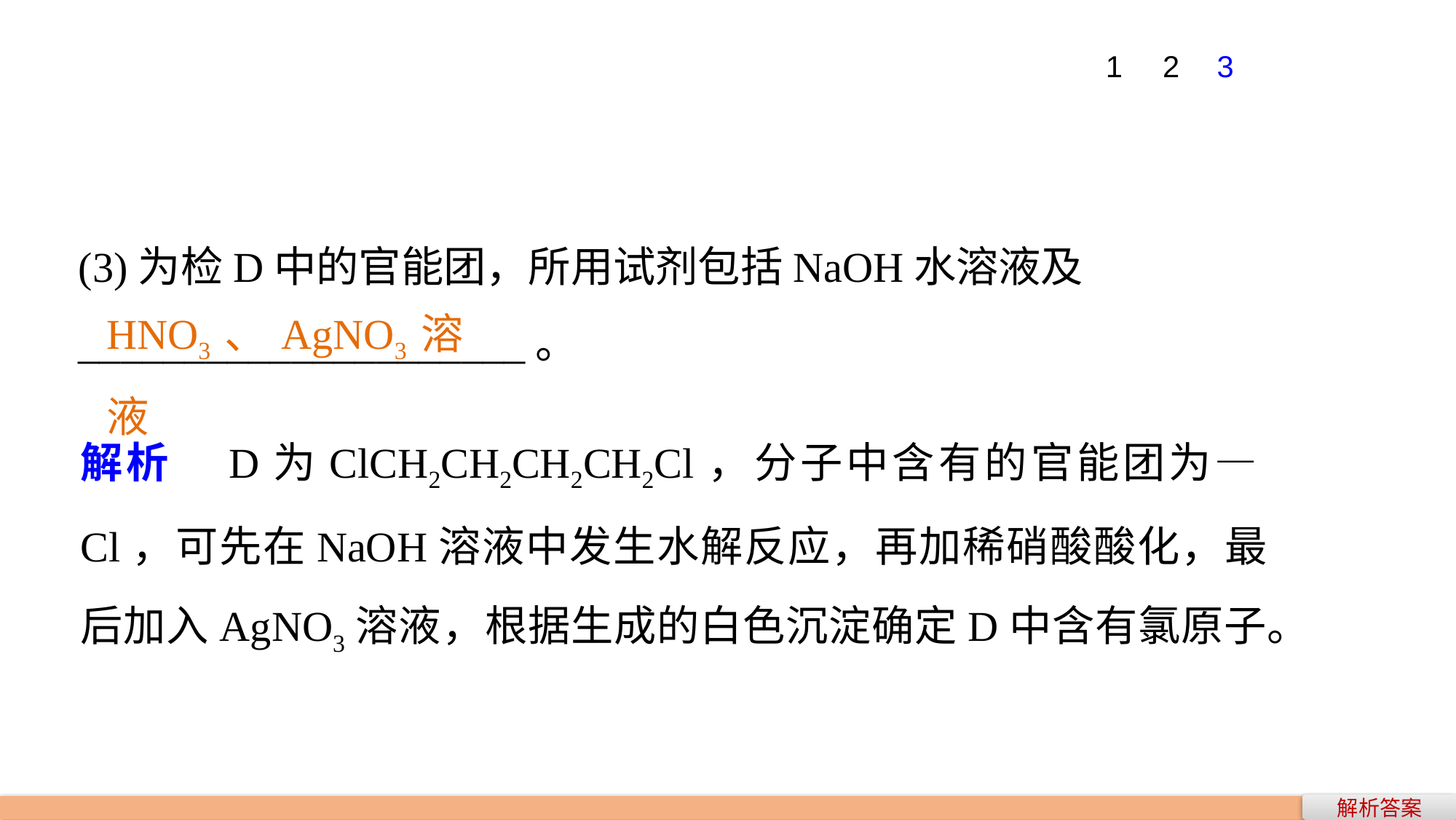

1
2
3
(3)为检D中的官能团，所用试剂包括NaOH水溶液及
_____________________。
HNO3、AgNO3溶液
解析　D为ClCH2CH2CH2CH2Cl，分子中含有的官能团为—Cl，可先在NaOH溶液中发生水解反应，再加稀硝酸酸化，最后加入AgNO3溶液，根据生成的白色沉淀确定D中含有氯原子。
解析答案